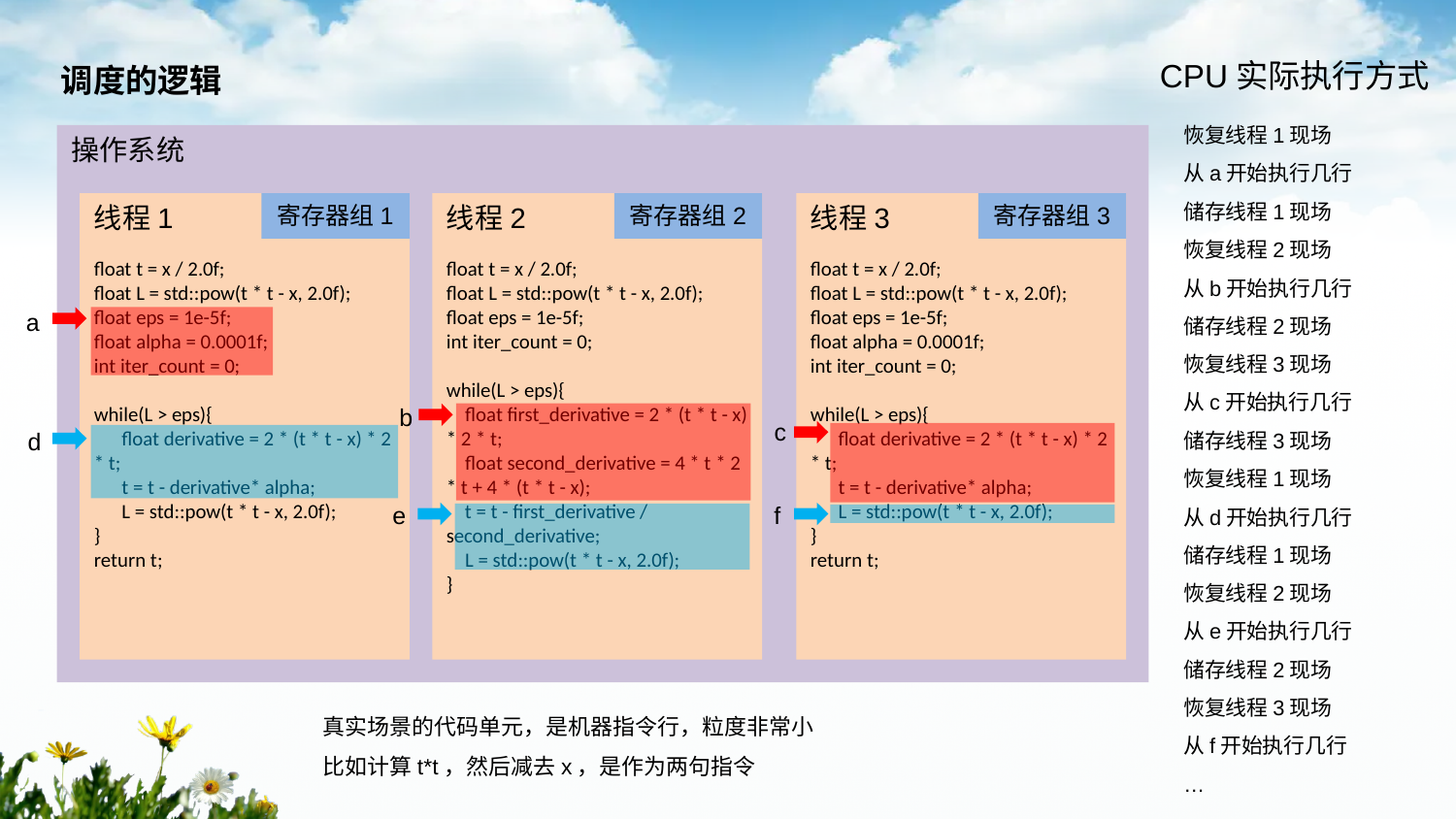

CPU实际执行方式
调度的逻辑
恢复线程1现场
从a开始执行几行
储存线程1现场
恢复线程2现场
从b开始执行几行
储存线程2现场
恢复线程3现场
从c开始执行几行
储存线程3现场
恢复线程1现场
从d开始执行几行
储存线程1现场
恢复线程2现场
从e开始执行几行
储存线程2现场
恢复线程3现场
从f开始执行几行
…
操作系统
线程1
float t = x / 2.0f;
float L = std::pow(t * t - x, 2.0f);
float eps = 1e-5f;
float alpha = 0.0001f;
int iter_count = 0;
while(L > eps){
      float derivative = 2 * (t * t - x) * 2 * t;
      t = t - derivative* alpha;
      L = std::pow(t * t - x, 2.0f);
}
return t;
寄存器组1
线程2
float t = x / 2.0f;
float L = std::pow(t * t - x, 2.0f);
float eps = 1e-5f;
int iter_count = 0;
while(L > eps){
    float first_derivative = 2 * (t * t - x) * 2 * t;
    float second_derivative = 4 * t * 2 * t + 4 * (t * t - x);
    t = t - first_derivative / second_derivative;
    L = std::pow(t * t - x, 2.0f);
}
寄存器组2
线程3
float t = x / 2.0f;
float L = std::pow(t * t - x, 2.0f);
float eps = 1e-5f;
float alpha = 0.0001f;
int iter_count = 0;
while(L > eps){
      float derivative = 2 * (t * t - x) * 2 * t;
      t = t - derivative* alpha;
      L = std::pow(t * t - x, 2.0f);
}
return t;
寄存器组3
a

b
c

d

e
f

真实场景的代码单元，是机器指令行，粒度非常小
比如计算t*t，然后减去x，是作为两句指令